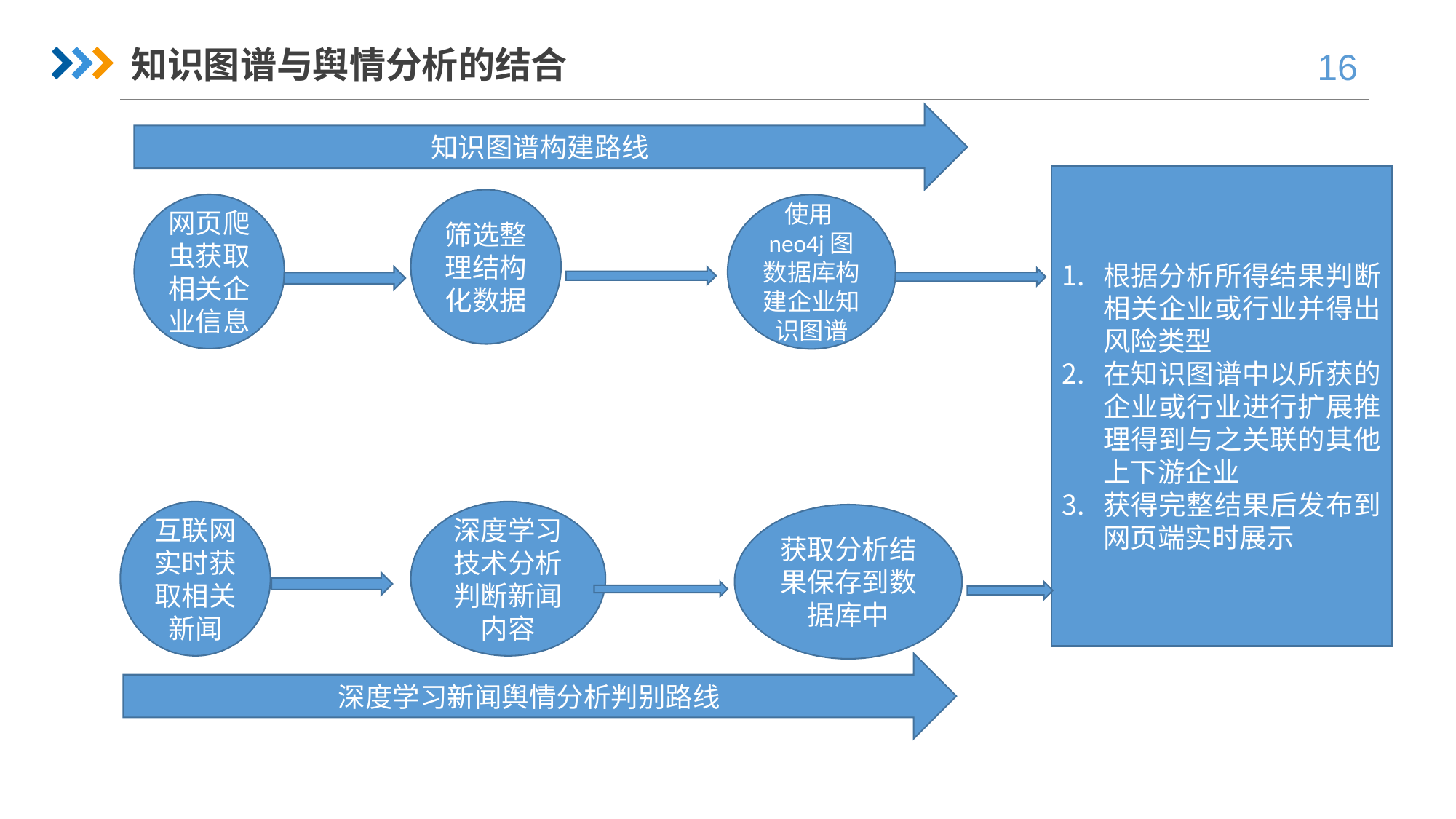

知识图谱与舆情分析的结合
知识图谱构建路线
根据分析所得结果判断相关企业或行业并得出风险类型
在知识图谱中以所获的企业或行业进行扩展推理得到与之关联的其他上下游企业
获得完整结果后发布到网页端实时展示
筛选整理结构化数据
网页爬虫获取相关企业信息
使用neo4j图数据库构建企业知识图谱

深度学习技术分析判断新闻内容
互联网实时获取相关新闻
获取分析结果保存到数据库中

深度学习新闻舆情分析判别路线